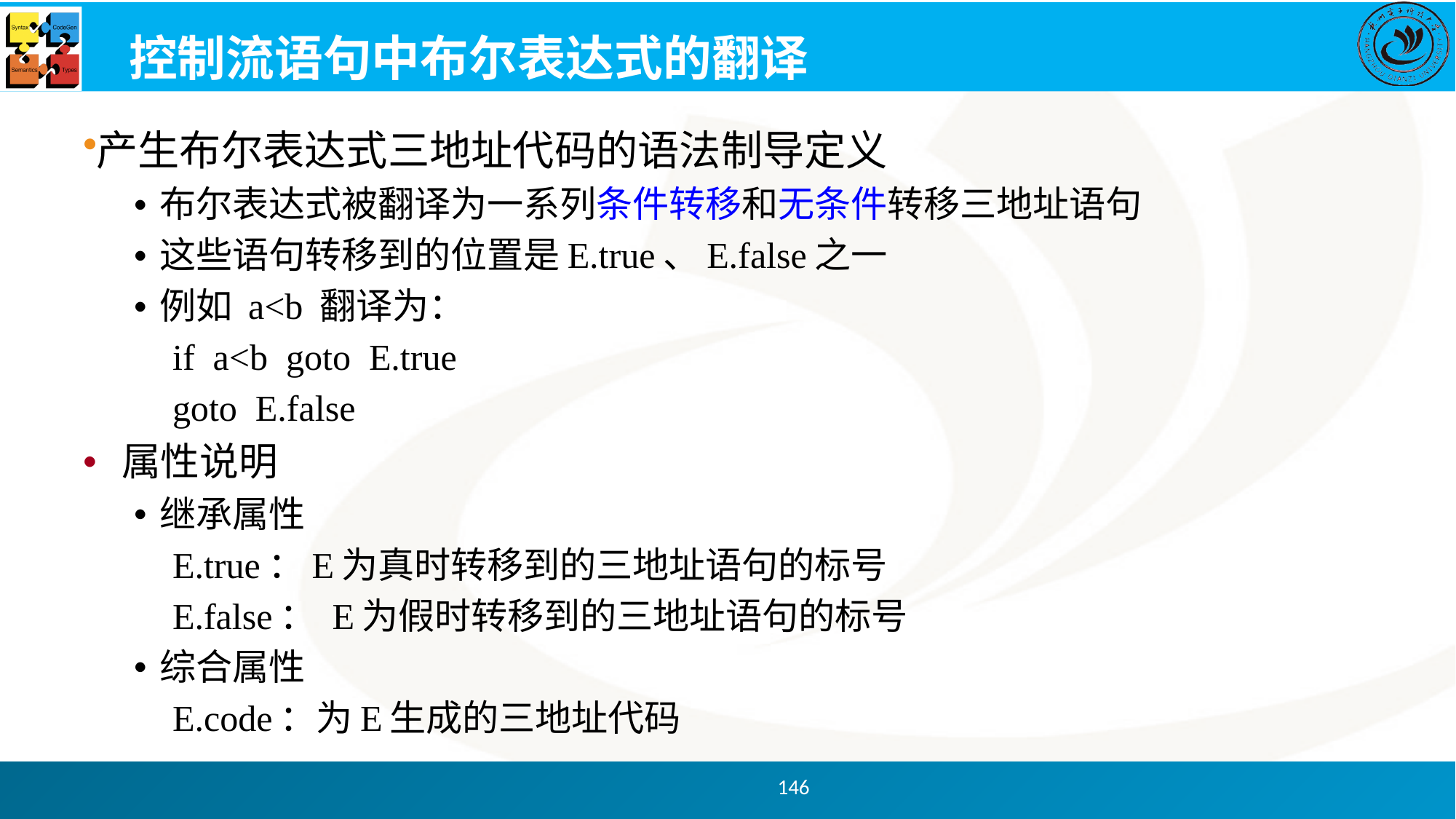

# 控制流语句中布尔表达式的翻译
产生布尔表达式三地址代码的语法制导定义
布尔表达式被翻译为一系列条件转移和无条件转移三地址语句
这些语句转移到的位置是E.true、E.false之一
例如 a<b 翻译为：
if  a<b  goto  E.true
goto  E.false
属性说明
继承属性
E.true：E为真时转移到的三地址语句的标号
E.false： E为假时转移到的三地址语句的标号
综合属性
E.code：为E生成的三地址代码
146